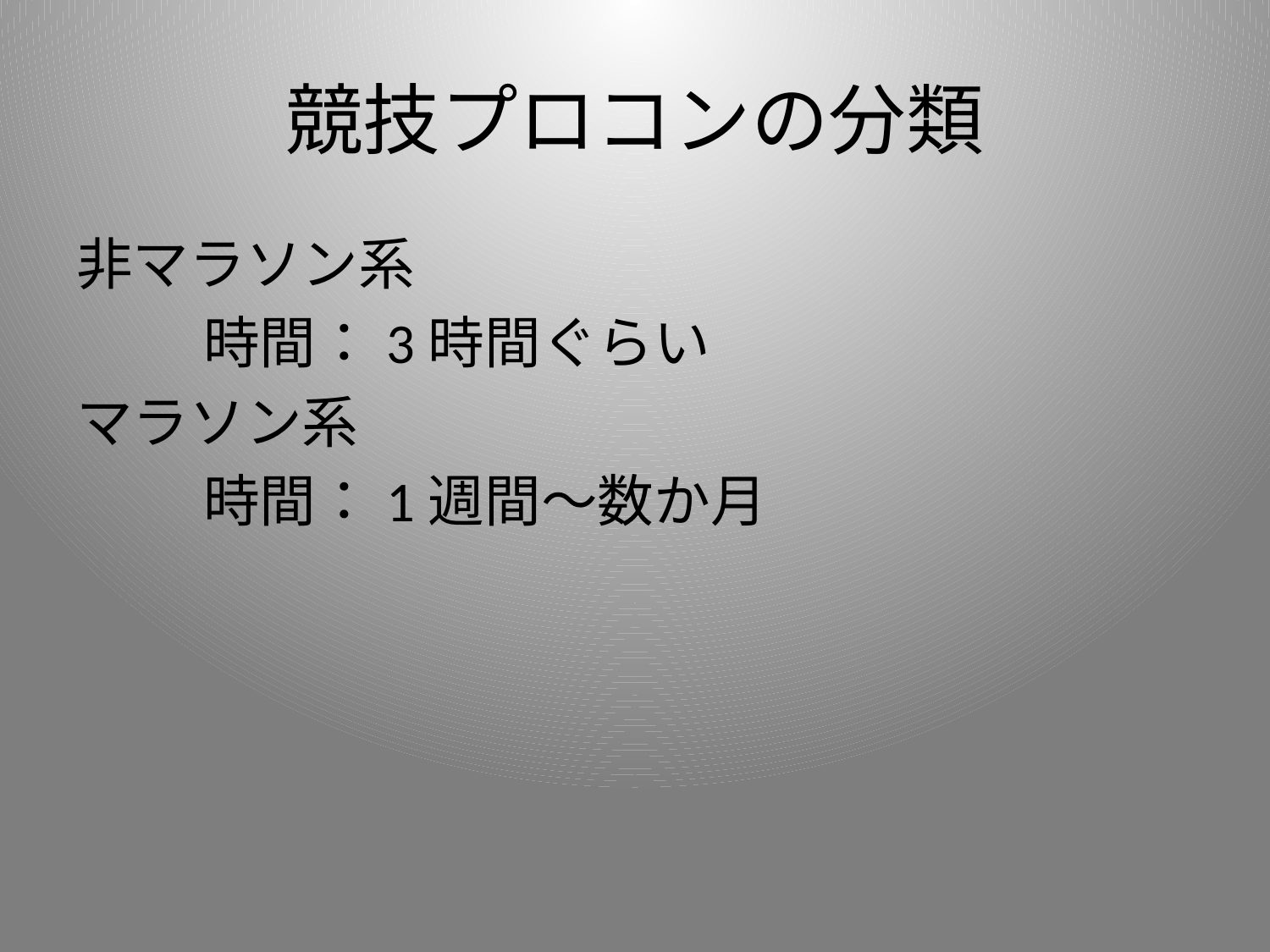

# 競技プロコンの分類
非マラソン系
	時間：3時間ぐらい
マラソン系
	時間：1週間～数か月